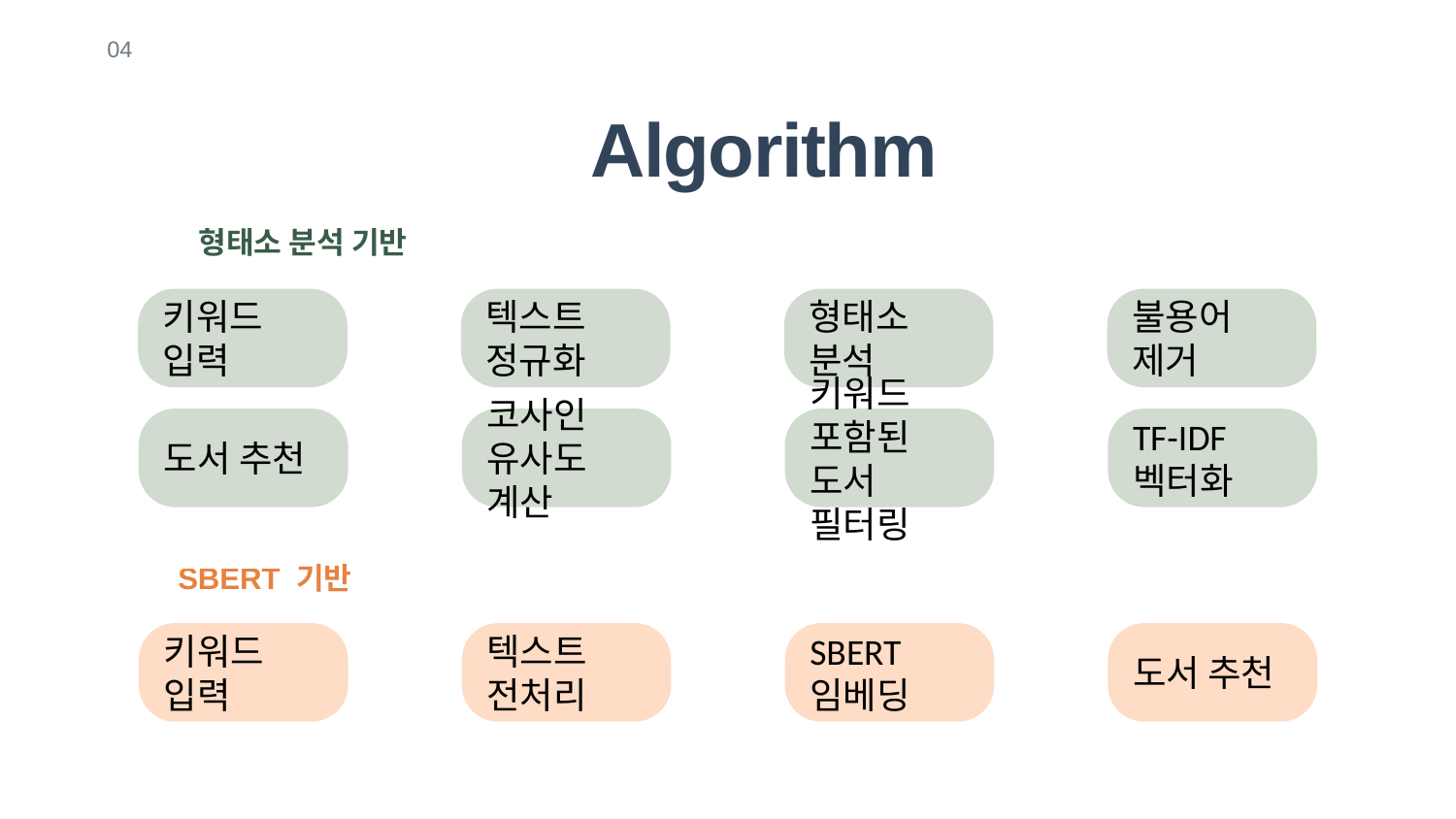

04
Algorithm
형태소 분석 기반
키워드 입력
텍스트 정규화
형태소 분석
불용어 제거
도서 추천
코사인 유사도
계산
키워드 포함된
도서 필터링
TF-IDF 벡터화
SBERT 기반
키워드 입력
텍스트 전처리
SBERT
임베딩
도서 추천